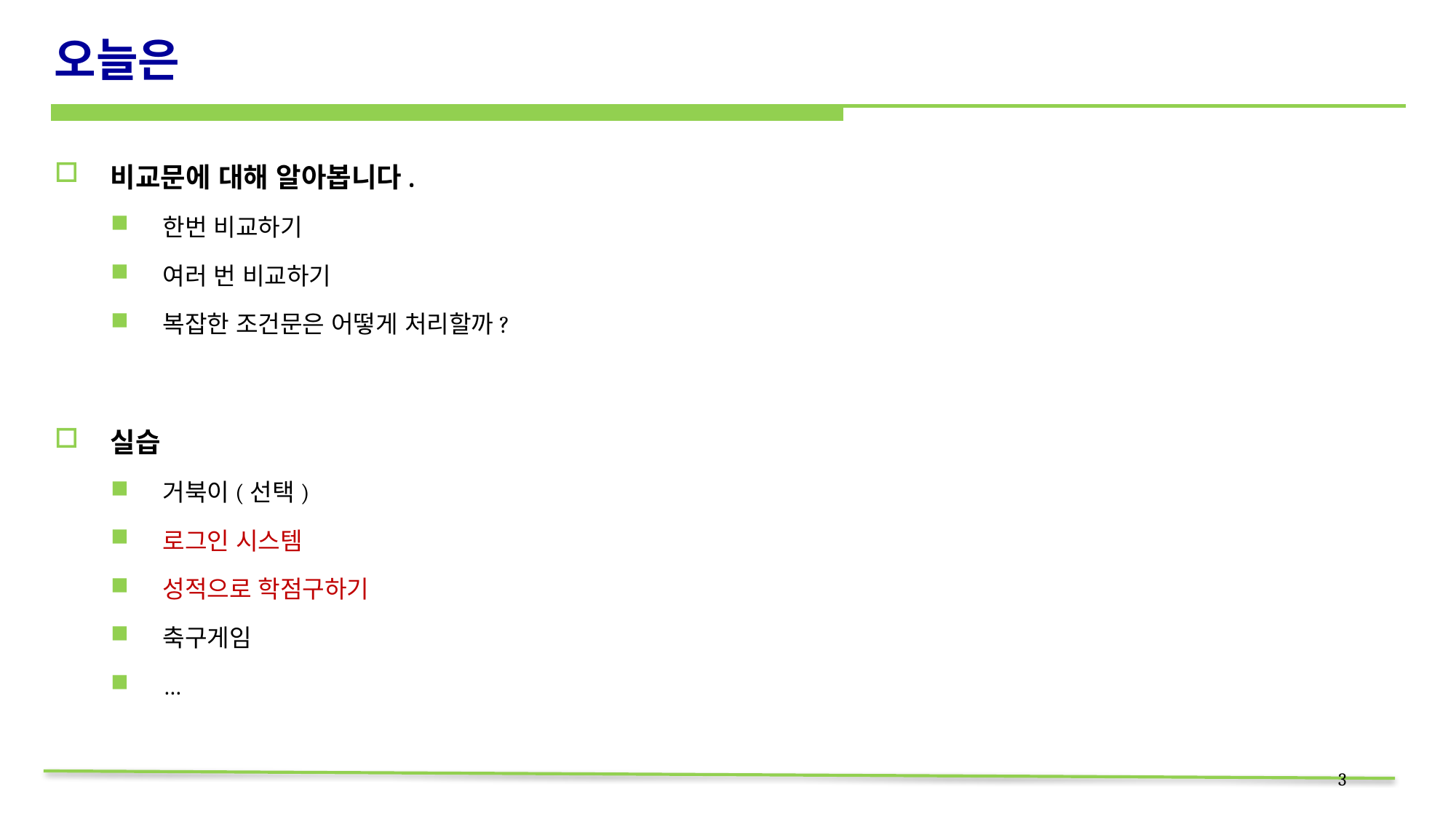

# 오늘은
비교문에 대해 알아봅니다.
한번 비교하기
여러 번 비교하기
복잡한 조건문은 어떻게 처리할까?

실습
거북이(선택)
로그인 시스템
성적으로 학점구하기
축구게임
…
3